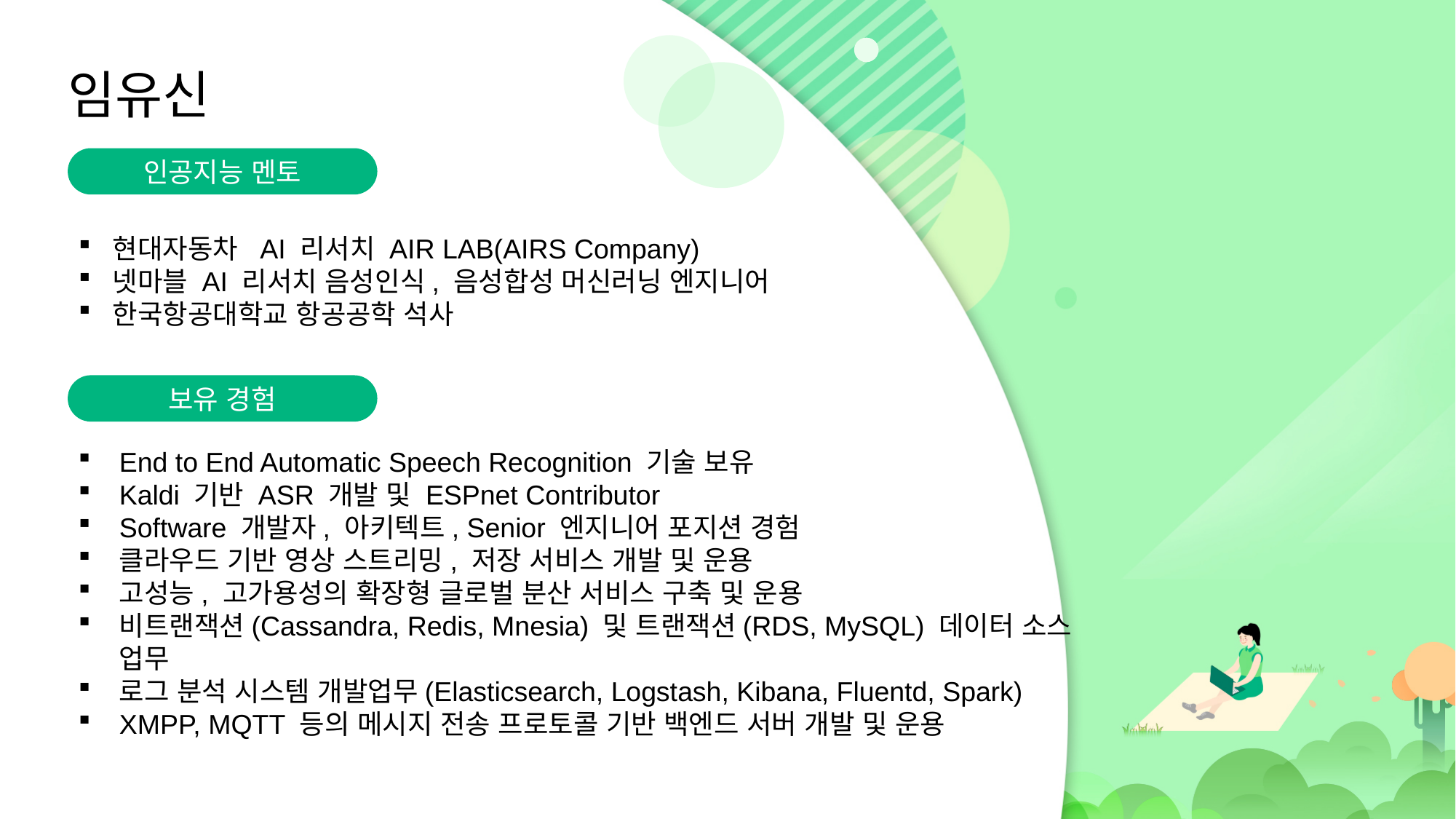

임유신
인공지능 멘토
현대자동차  AI 리서치 AIR LAB(AIRS Company)
넷마블 AI 리서치 음성인식, 음성합성 머신러닝 엔지니어
한국항공대학교 항공공학 석사
보유 경험
End to End Automatic Speech Recognition 기술 보유
Kaldi 기반 ASR 개발 및 ESPnet Contributor
Software 개발자, 아키텍트, Senior 엔지니어 포지션 경험
클라우드 기반 영상 스트리밍, 저장 서비스 개발 및 운용
고성능, 고가용성의 확장형 글로벌 분산 서비스 구축 및 운용
비트랜잭션(Cassandra, Redis, Mnesia) 및 트랜잭션(RDS, MySQL) 데이터 소스 업무
로그 분석 시스템 개발업무(Elasticsearch, Logstash, Kibana, Fluentd, Spark)
XMPP, MQTT 등의 메시지 전송 프로토콜 기반 백엔드 서버 개발 및 운용